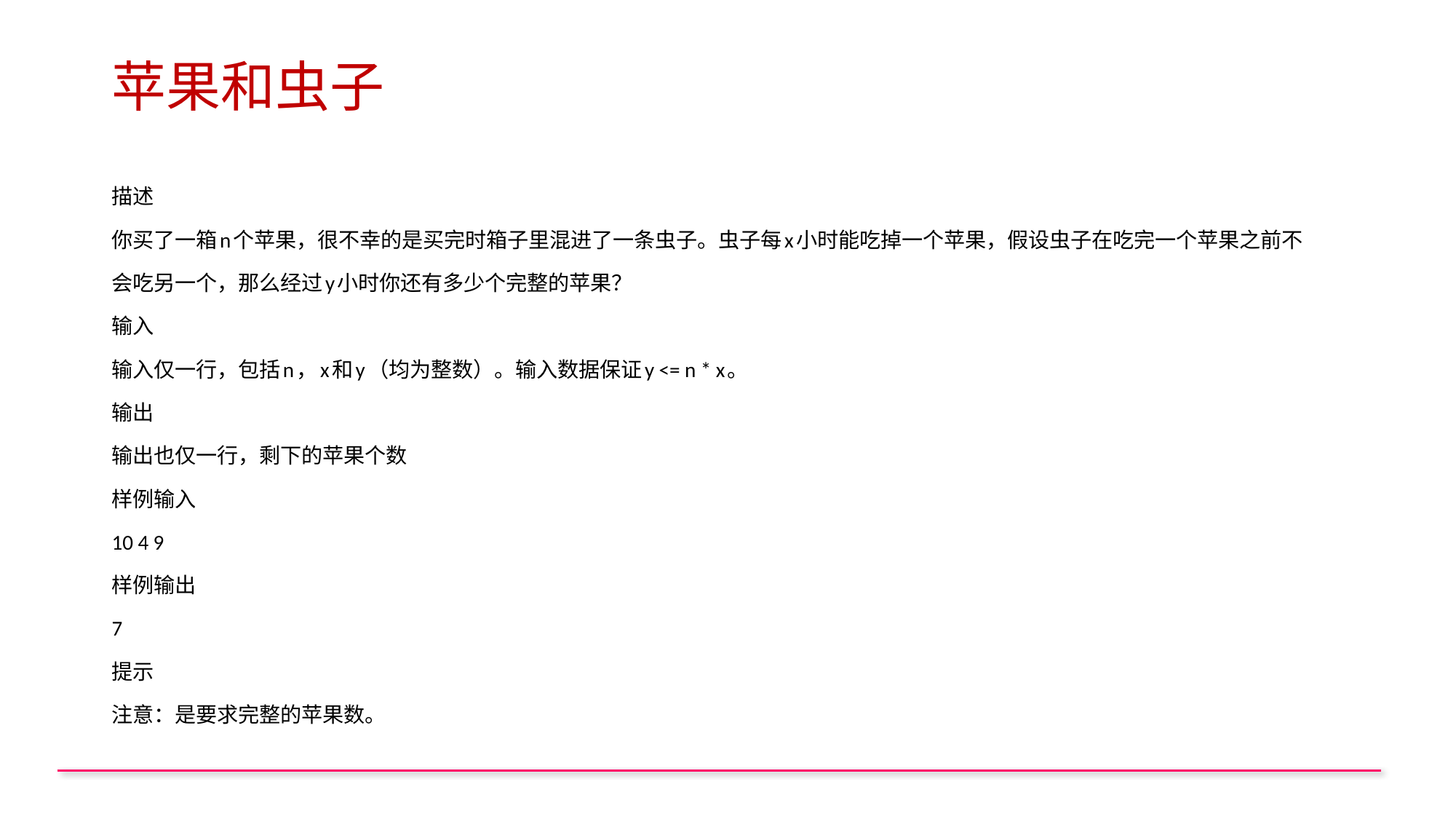

# 苹果和虫子
描述
你买了一箱n个苹果，很不幸的是买完时箱子里混进了一条虫子。虫子每x小时能吃掉一个苹果，假设虫子在吃完一个苹果之前不会吃另一个，那么经过y小时你还有多少个完整的苹果？
输入
输入仅一行，包括n，x和y（均为整数）。输入数据保证y <= n * x。
输出
输出也仅一行，剩下的苹果个数
样例输入
10 4 9
样例输出
7
提示
注意：是要求完整的苹果数。